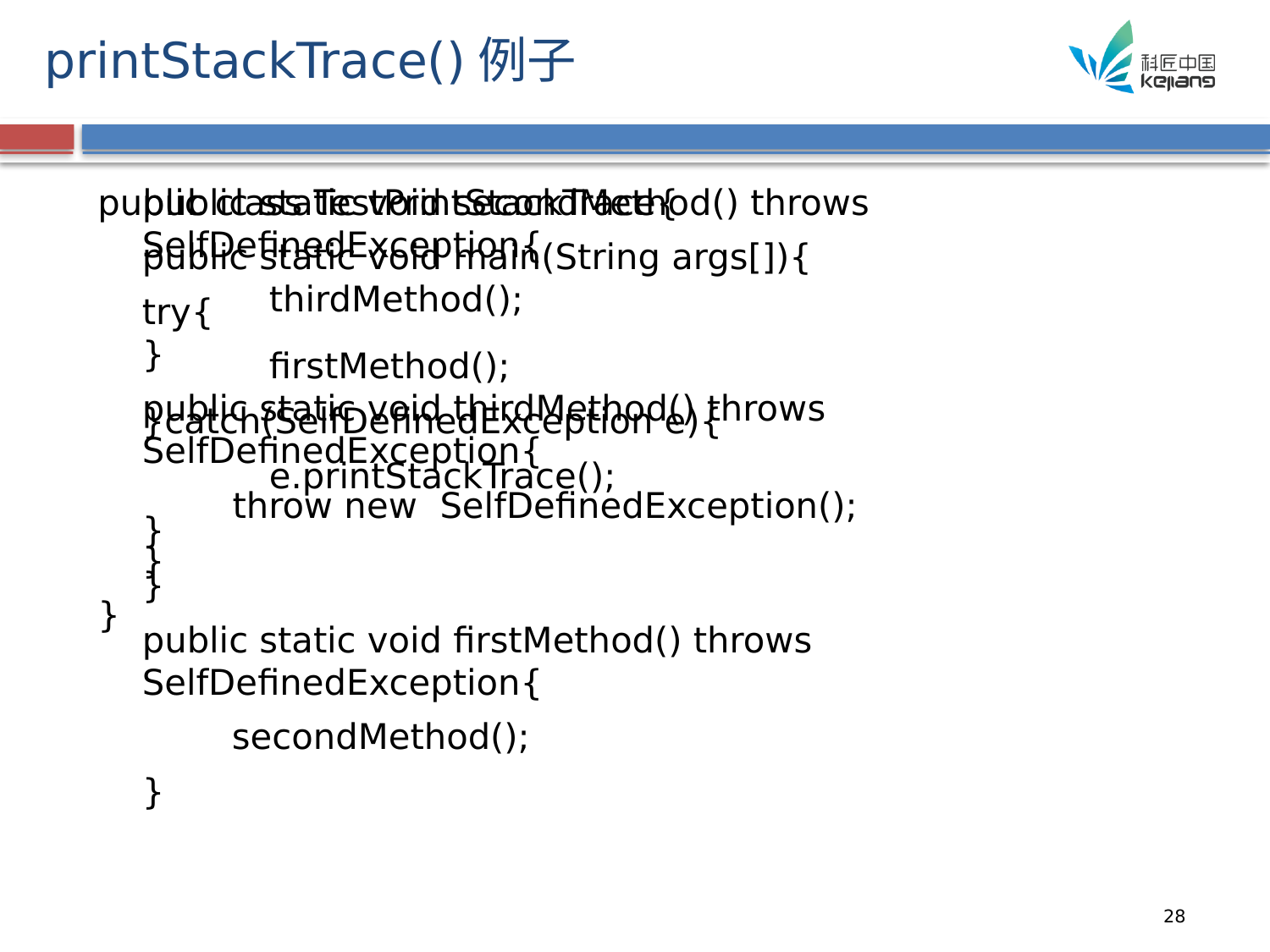

# printStackTrace()例子
public class TestPrintStackTrace{
	public static void main(String args[]){
	try{
		firstMethod();
	}catch(SelfDefinedException e){
		e.printStackTrace();
	}
	}
	public static void firstMethod() throws SelfDefinedException{
	        secondMethod();
	}
	public static void secondMethod() throws SelfDefinedException{
		thirdMethod();
	}
	public static void thirdMethod() throws SelfDefinedException{
            throw new  SelfDefinedException();
	}
}

28